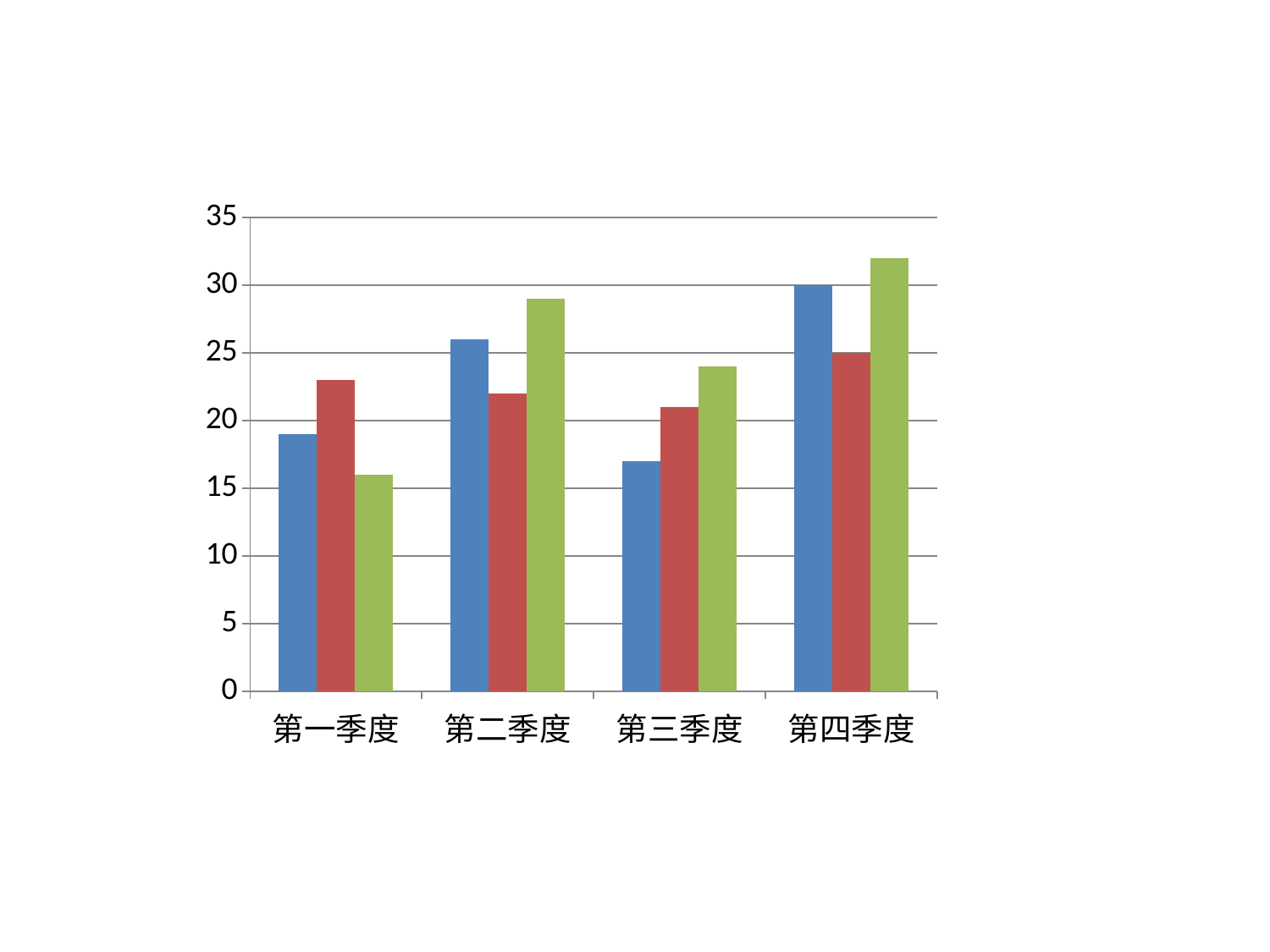

### Chart

| Category | series | series | series |
|---|---|---|---|
| 第一季度 | 19.0 | 23.0 | 16.0 |
| 第二季度 | 26.0 | 22.0 | 29.0 |
| 第三季度 | 17.0 | 21.0 | 24.0 |
| 第四季度 | 30.0 | 25.0 | 32.0 |